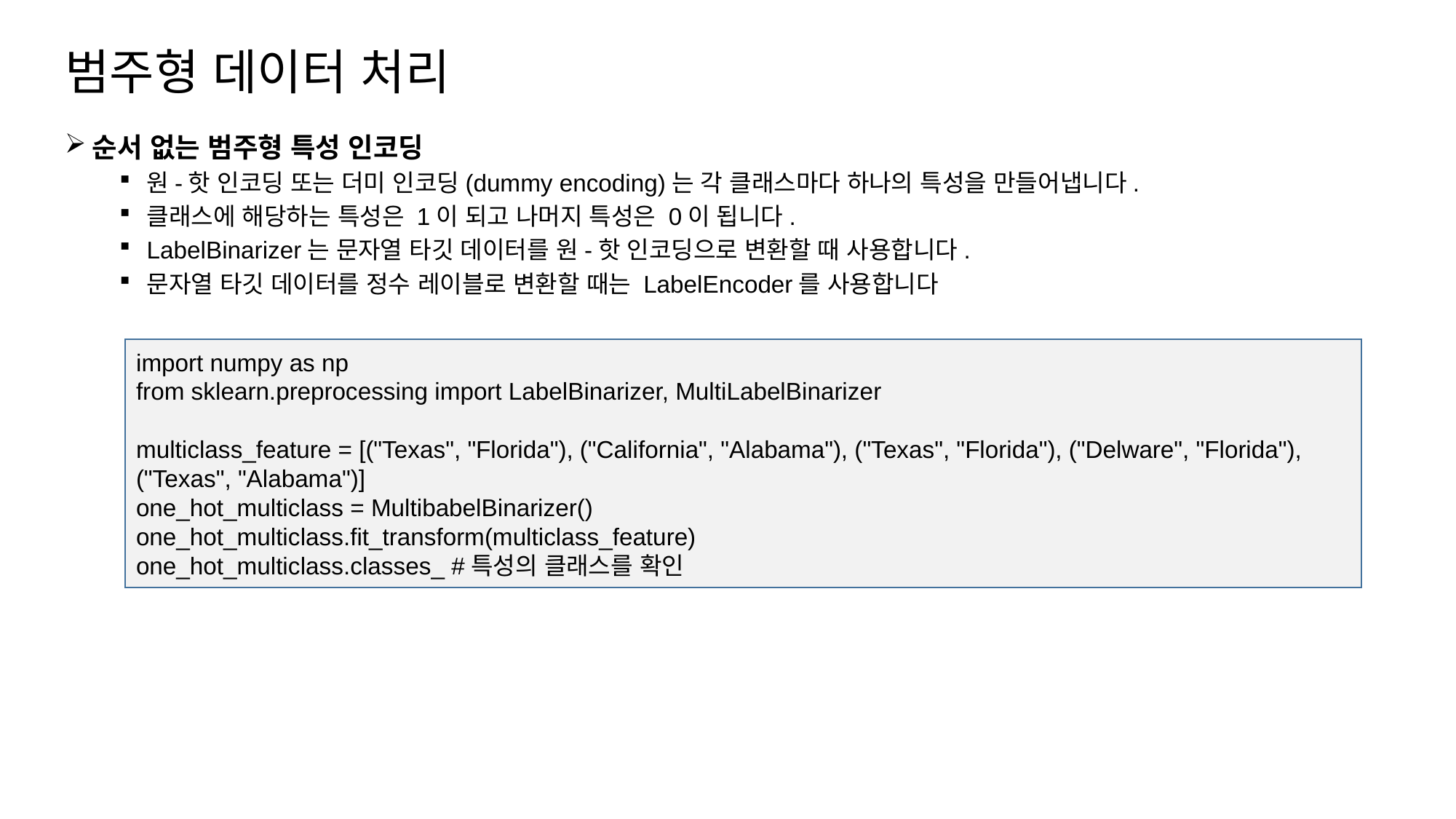

# 범주형 데이터 처리
순서 없는 범주형 특성 인코딩
원-핫 인코딩 또는 더미 인코딩(dummy encoding)는 각 클래스마다 하나의 특성을 만들어냅니다.
클래스에 해당하는 특성은 1이 되고 나머지 특성은 0이 됩니다.
LabelBinarizer는 문자열 타깃 데이터를 원-핫 인코딩으로 변환할 때 사용합니다.
문자열 타깃 데이터를 정수 레이블로 변환할 때는 LabelEncoder를 사용합니다

import numpy as np
from sklearn.preprocessing import LabelBinarizer, MultiLabelBinarizer

multiclass_feature = [("Texas", "Florida"), ("California", "Alabama"), ("Texas", "Florida"), ("Delware", "Florida"), ("Texas", "Alabama")]
one_hot_multiclass = MultibabelBinarizer()
one_hot_multiclass.fit_transform(multiclass_feature)
one_hot_multiclass.classes_ #특성의 클래스를 확인